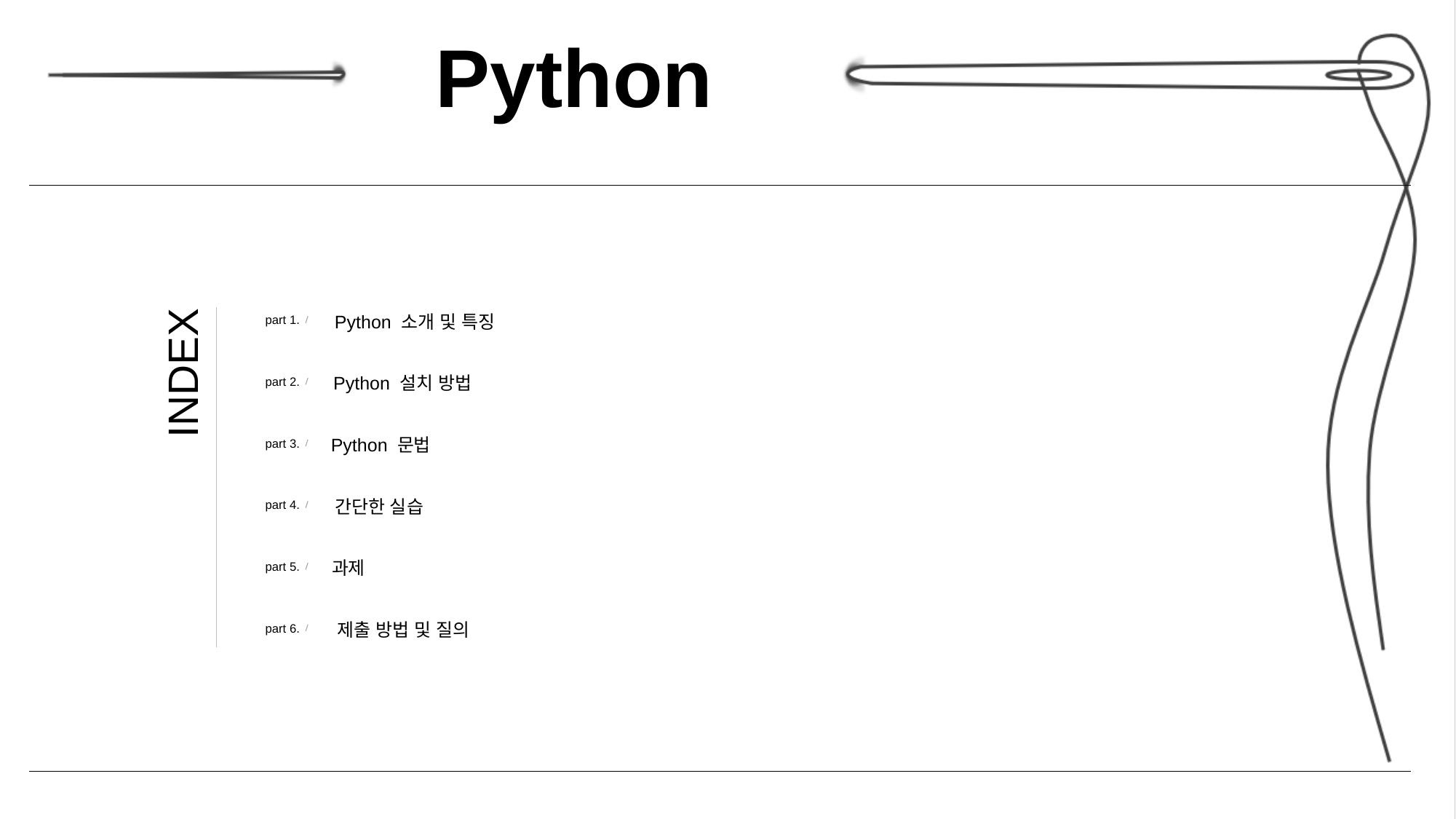

Python
Python 소개 및 특징
part 1.
INDEX
Python 설치 방법
part 2.
Python 문법
part 3.
간단한 실습
part 4.
과제
part 5.
제출 방법 및 질의
part 6.